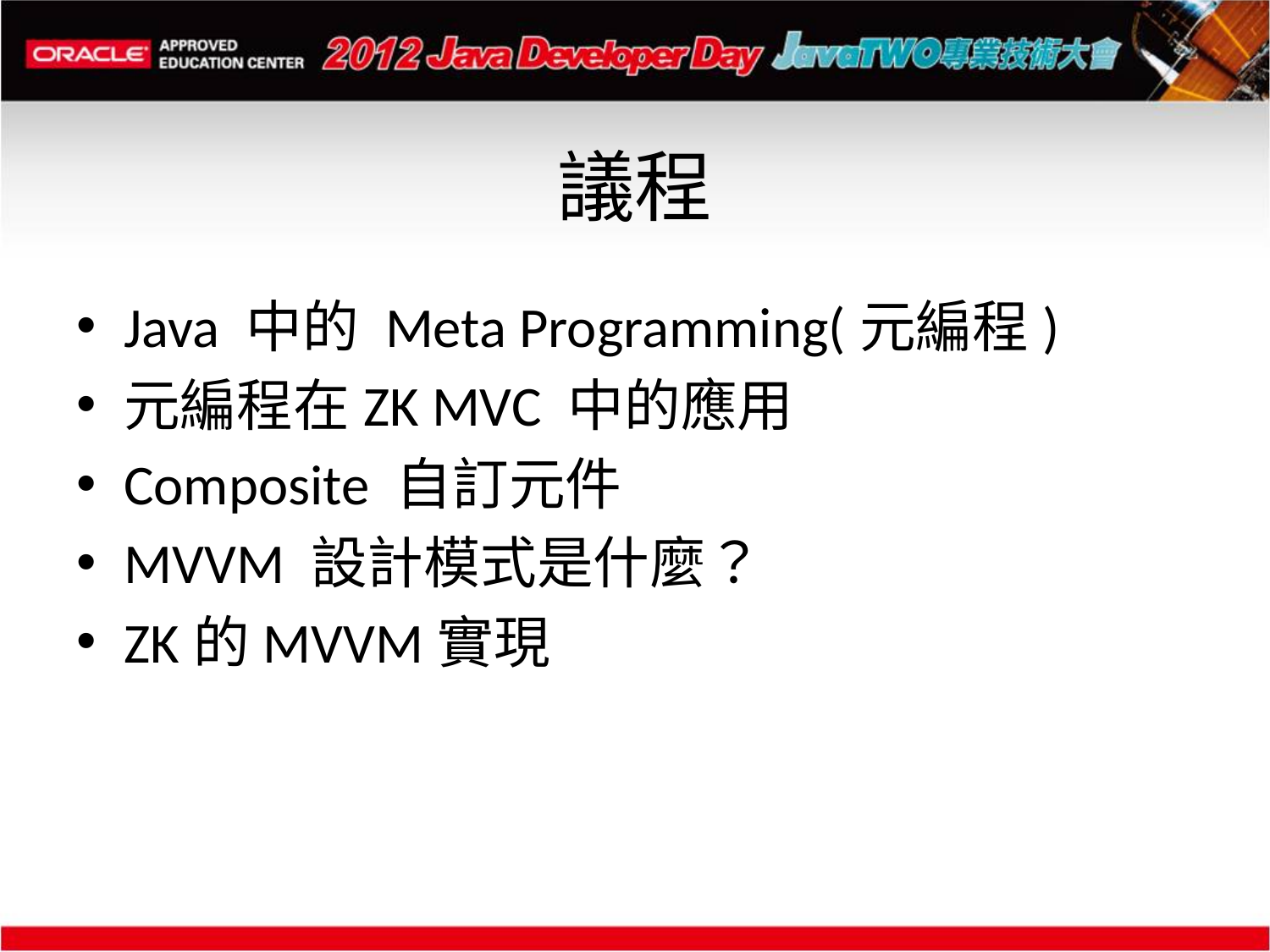

# 議程
Java 中的 Meta Programming(元編程)
元編程在ZK MVC 中的應用
Composite 自訂元件
MVVM 設計模式是什麼？
ZK的MVVM實現